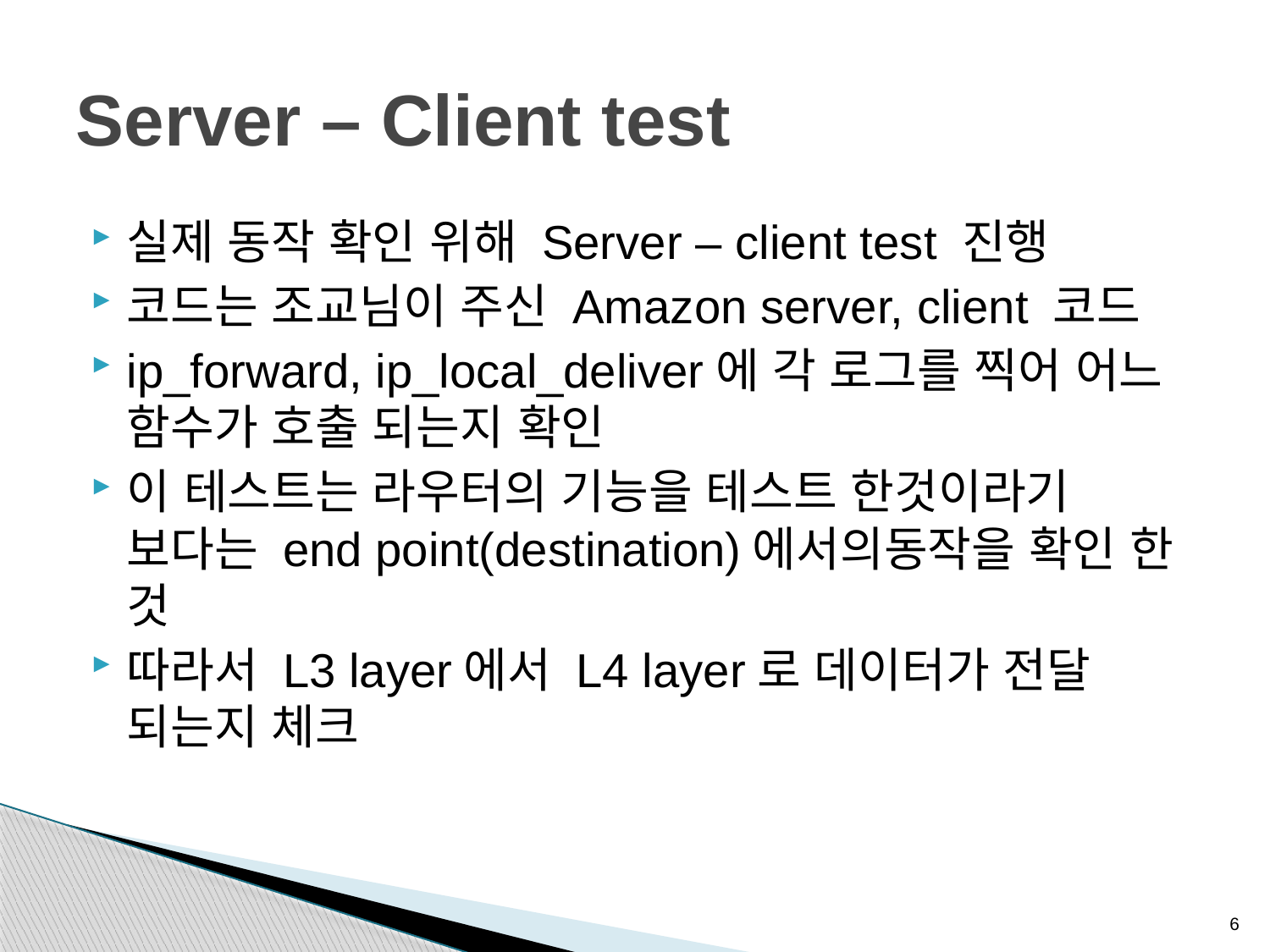

# Server – Client test
실제 동작 확인 위해 Server – client test 진행
코드는 조교님이 주신 Amazon server, client 코드
ip_forward, ip_local_deliver에 각 로그를 찍어 어느 함수가 호출 되는지 확인
이 테스트는 라우터의 기능을 테스트 한것이라기 보다는 end point(destination)에서의동작을 확인 한 것
따라서 L3 layer에서 L4 layer로 데이터가 전달 되는지 체크

6